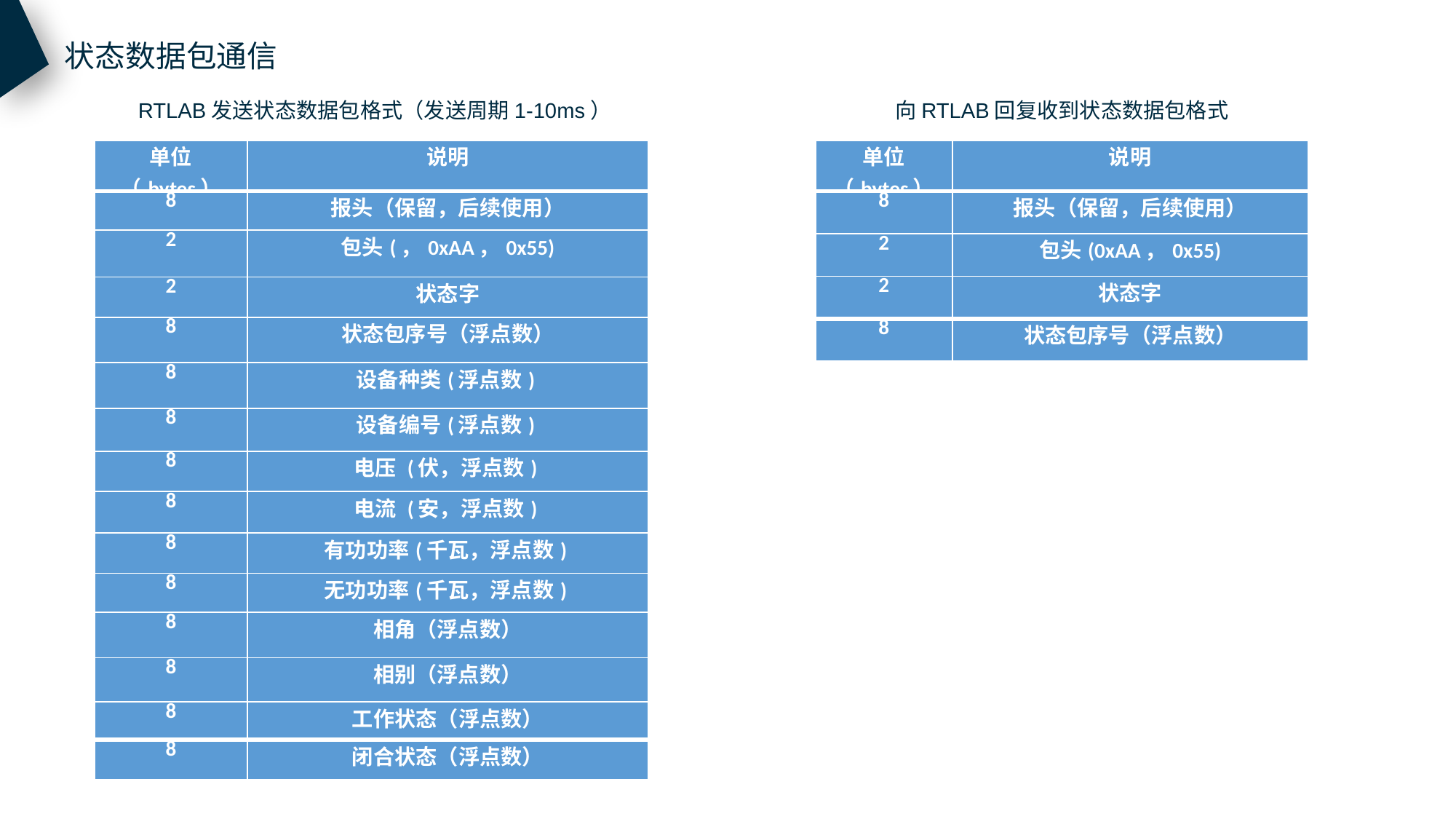

状态数据包通信
RTLAB发送状态数据包格式（发送周期1-10ms）
向RTLAB回复收到状态数据包格式
| 单位（bytes） | 说明 |
| --- | --- |
| 8 | 报头（保留，后续使用） |
| 2 | 包头(，0xAA，0x55) |
| 2 | 状态字 |
| 8 | 状态包序号（浮点数） |
| 8 | 设备种类(浮点数) |
| 8 | 设备编号(浮点数) |
| 8 | 电压 (伏，浮点数) |
| 8 | 电流 (安，浮点数) |
| 8 | 有功功率(千瓦，浮点数) |
| 8 | 无功功率(千瓦，浮点数) |
| 8 | 相角（浮点数） |
| 8 | 相别（浮点数） |
| 8 | 工作状态（浮点数） |
| 8 | 闭合状态（浮点数） |
| 单位（bytes） | 说明 |
| --- | --- |
| 8 | 报头（保留，后续使用） |
| 2 | 包头(0xAA，0x55) |
| 2 | 状态字 |
| 8 | 状态包序号（浮点数） |